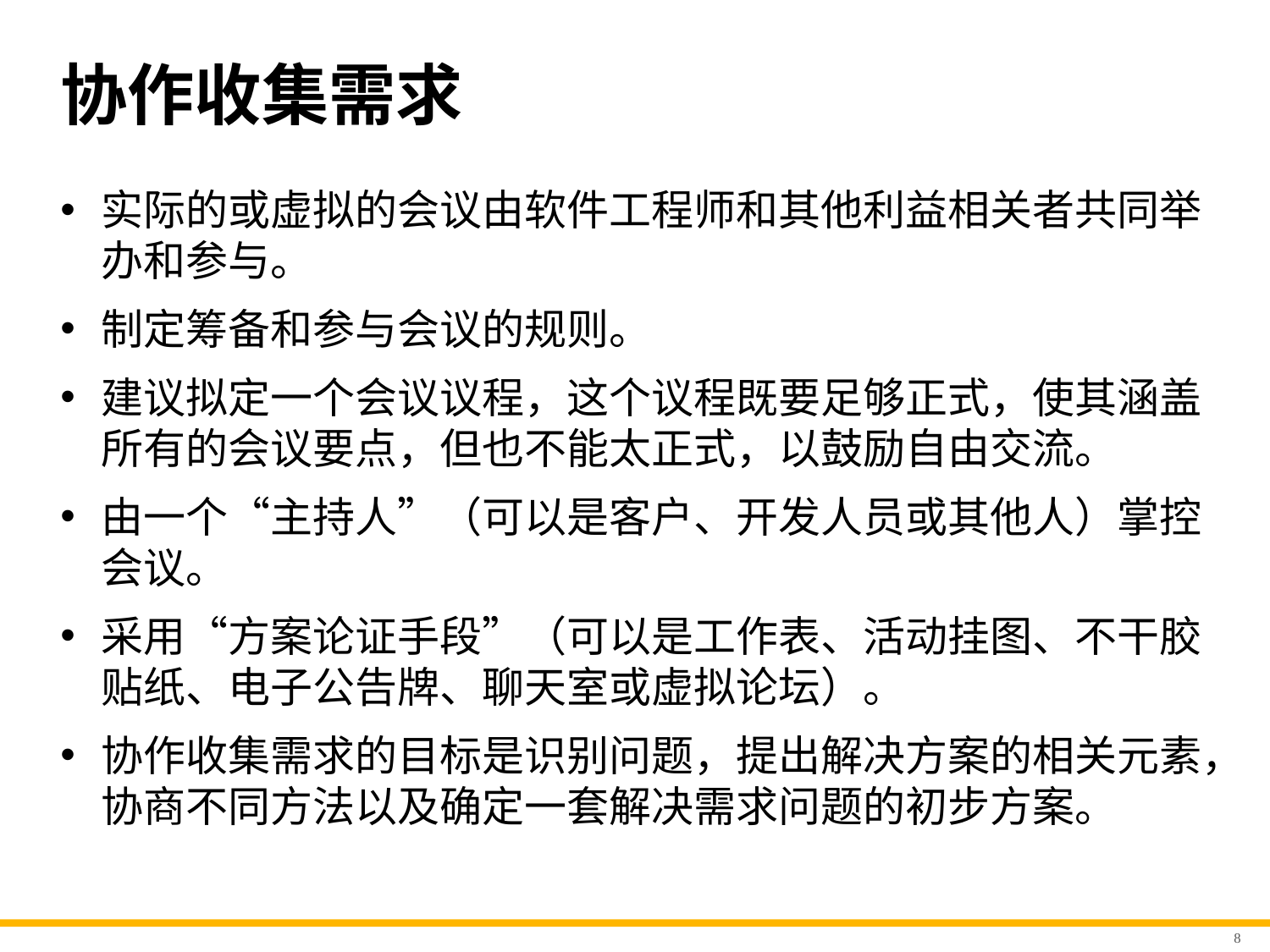

# 协作收集需求
实际的或虚拟的会议由软件工程师和其他利益相关者共同举办和参与。
制定筹备和参与会议的规则。
建议拟定一个会议议程，这个议程既要足够正式，使其涵盖所有的会议要点，但也不能太正式，以鼓励自由交流。
由一个“主持人”（可以是客户、开发人员或其他人）掌控会议。
采用“方案论证手段”（可以是工作表、活动挂图、不干胶贴纸、电子公告牌、聊天室或虚拟论坛）。
协作收集需求的目标是识别问题，提出解决方案的相关元素，协商不同方法以及确定一套解决需求问题的初步方案。
8